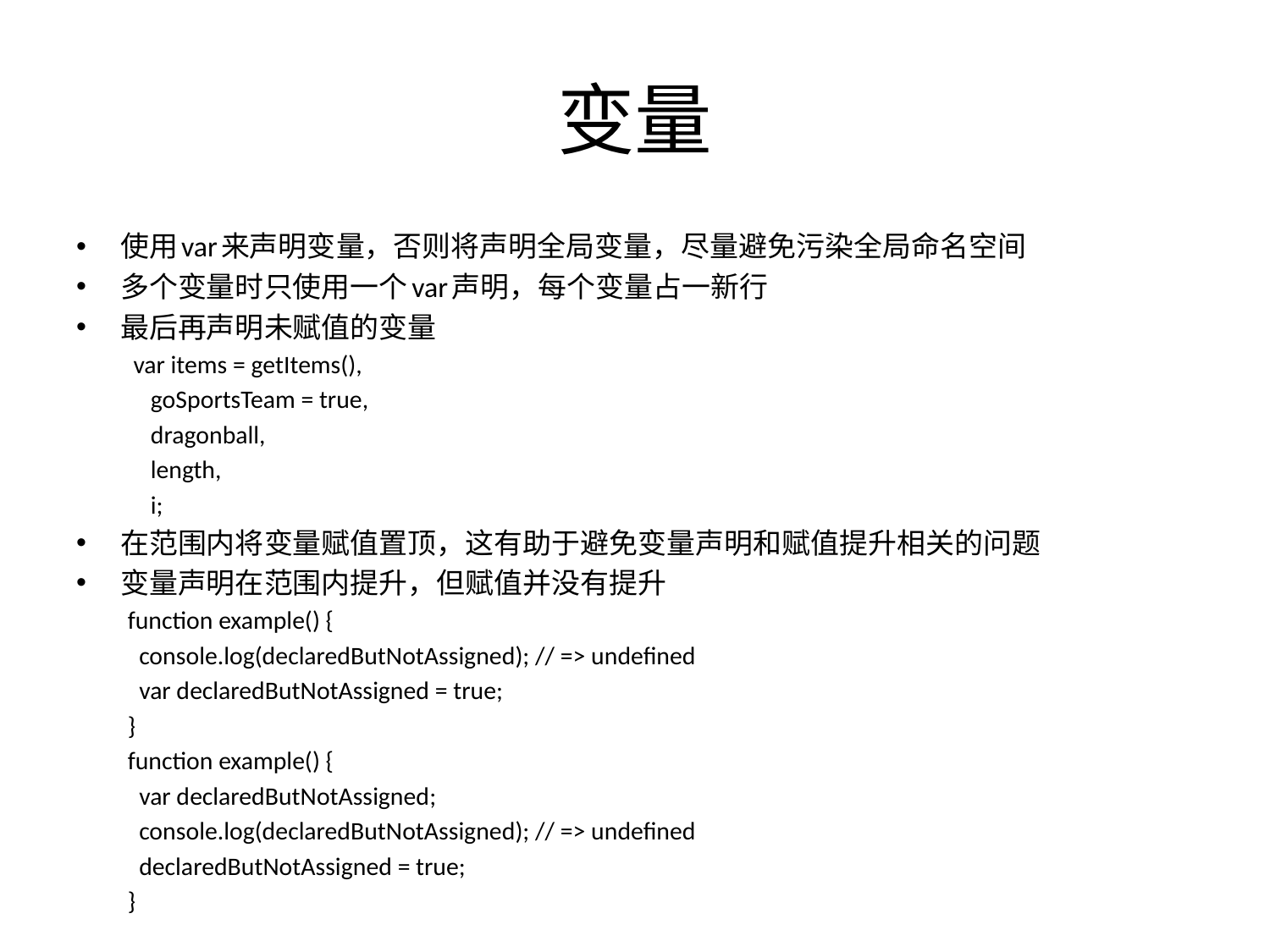

# 变量
使用var来声明变量，否则将声明全局变量，尽量避免污染全局命名空间
多个变量时只使用一个var声明，每个变量占一新行
最后再声明未赋值的变量
 var items = getItems(),
    goSportsTeam = true,
    dragonball,
    length,
    i;
在范围内将变量赋值置顶，这有助于避免变量声明和赋值提升相关的问题
变量声明在范围内提升，但赋值并没有提升
function example() {
  console.log(declaredButNotAssigned); // => undefined
  var declaredButNotAssigned = true;
}
function example() {
  var declaredButNotAssigned;
  console.log(declaredButNotAssigned); // => undefined
  declaredButNotAssigned = true;
}